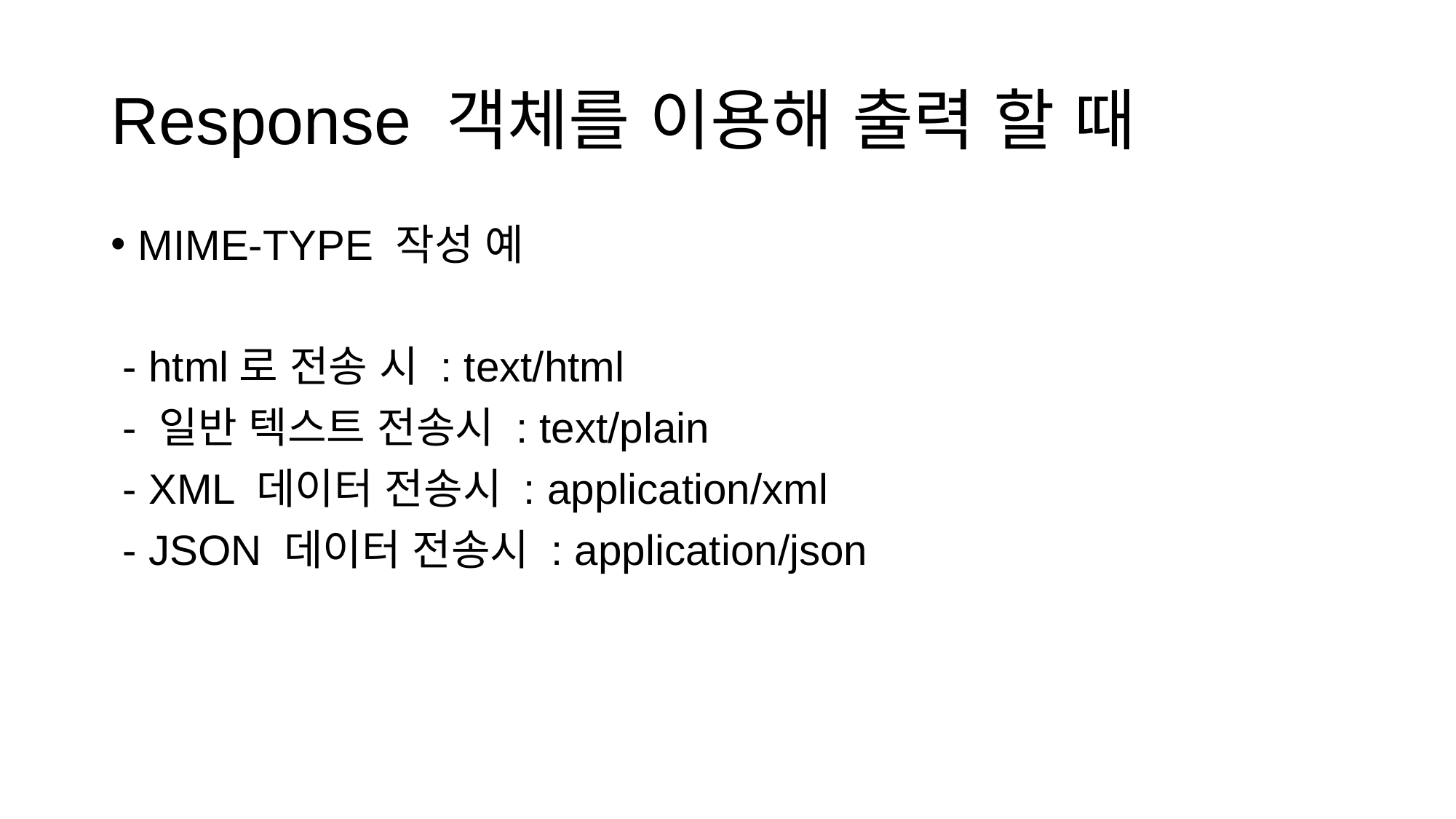

# Response 객체를 이용해 출력 할 때
MIME-TYPE 작성 예

 - html로 전송 시 : text/html
 - 일반 텍스트 전송시 : text/plain
 - XML 데이터 전송시 : application/xml
 - JSON 데이터 전송시 : application/json